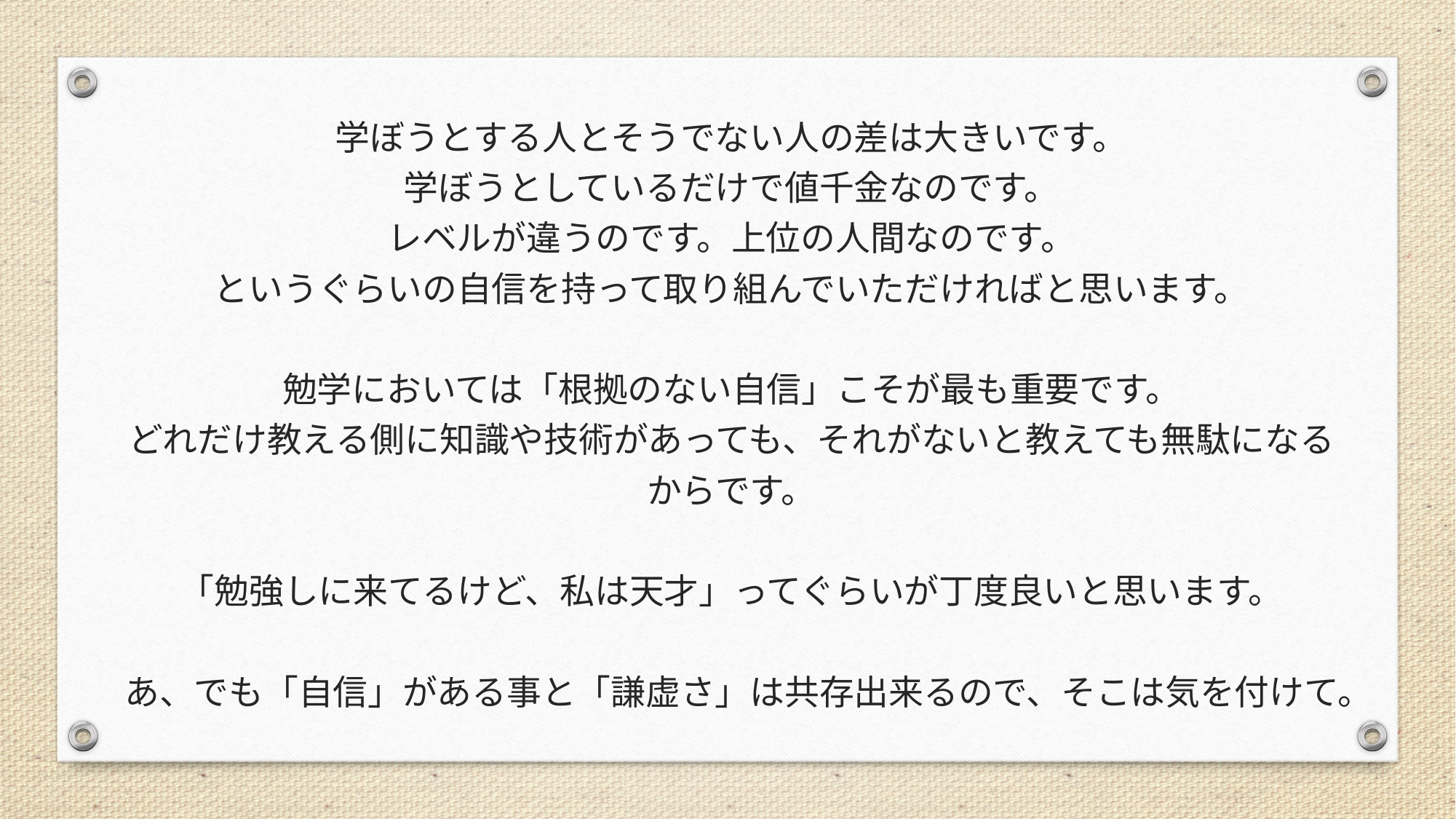

学ぼうとする人とそうでない人の差は大きいです。
学ぼうとしているだけで値千金なのです。
レベルが違うのです。上位の人間なのです。
というぐらいの自信を持って取り組んでいただければと思います。
勉学においては「根拠のない自信」こそが最も重要です。
どれだけ教える側に知識や技術があっても、それがないと教えても無駄になるからです。
「勉強しに来てるけど、私は天才」ってぐらいが丁度良いと思います。
あ、でも「自信」がある事と「謙虚さ」は共存出来るので、そこは気を付けて。